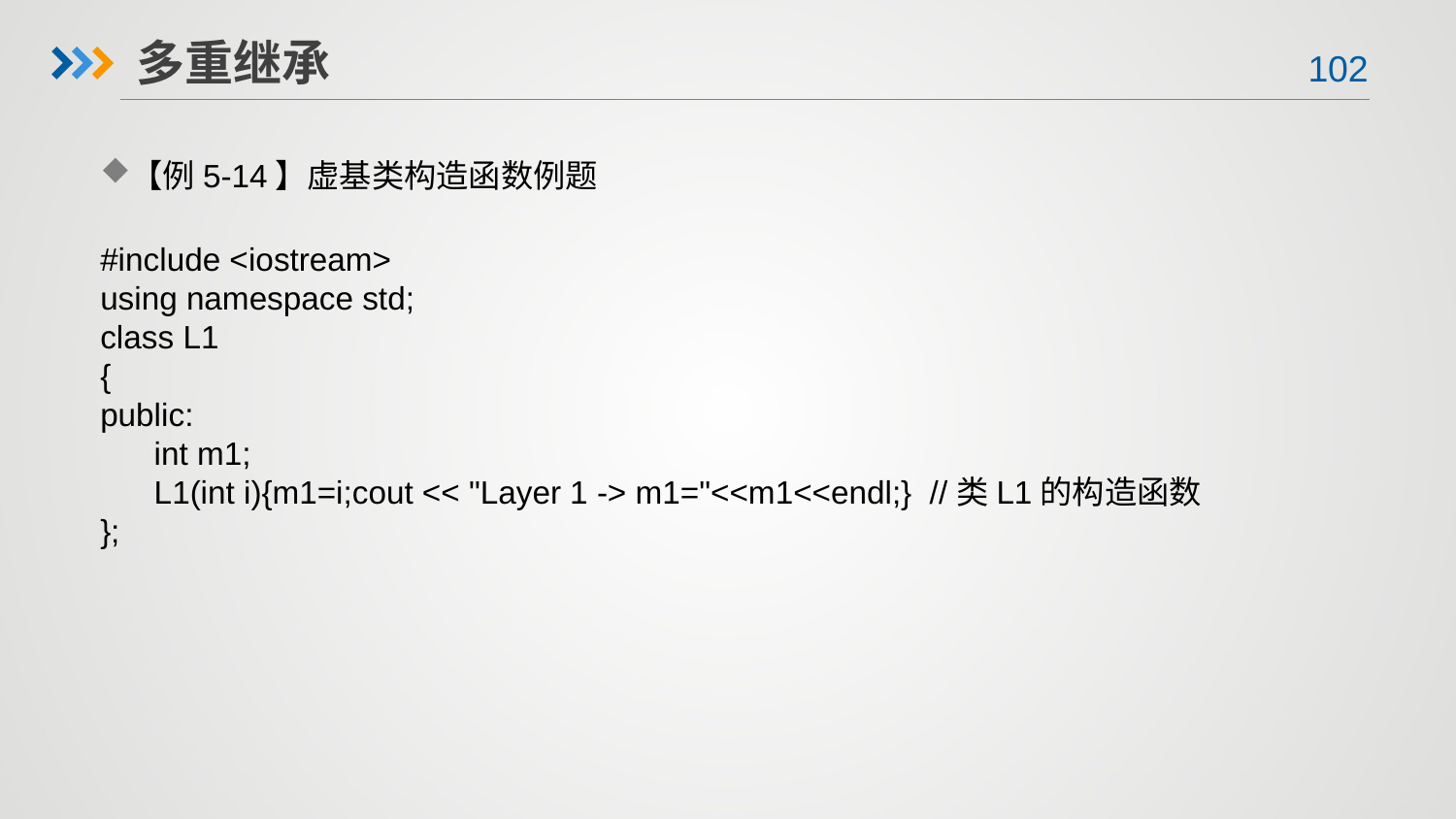

多重继承
【例5-14】虚基类构造函数例题

#include <iostream>
using namespace std;
class L1
{
public:
      int m1;
      L1(int i){m1=i;cout << "Layer 1 -> m1="<<m1<<endl;}  //类L1的构造函数
};